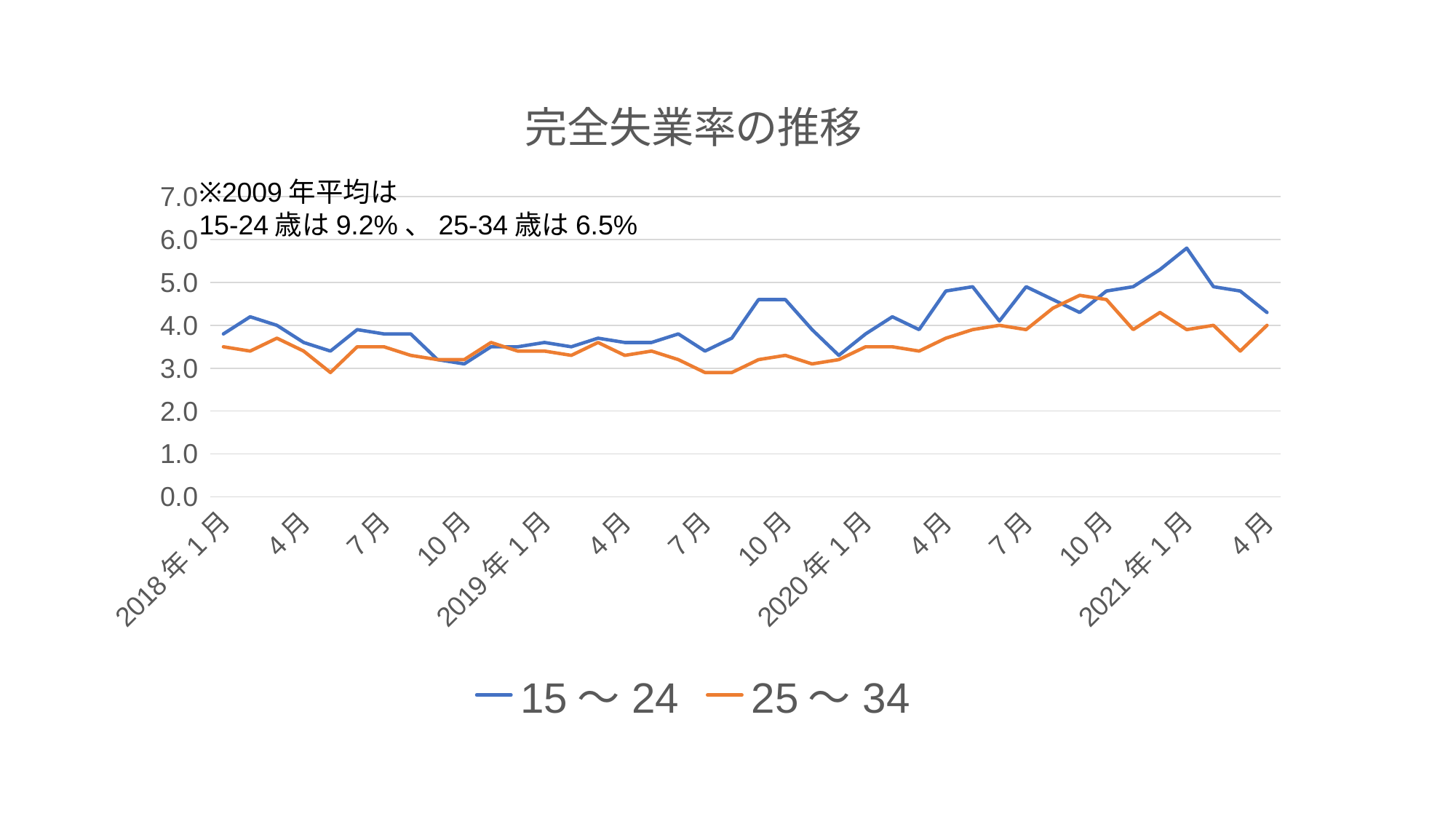

### Chart: 完全失業率の推移

| Category | 15～24 | 25～34 |
|---|---|---|
| 2018年1月 | 3.8 | 3.5 |
| 2月 | 4.2 | 3.4 |
| 3月 | 4.0 | 3.7 |
| 4月 | 3.6 | 3.4 |
| 5月 | 3.4 | 2.9 |
| 6月 | 3.9 | 3.5 |
| 7月 | 3.8 | 3.5 |
| 8月 | 3.8 | 3.3 |
| 9月 | 3.2 | 3.2 |
| 10月 | 3.1 | 3.2 |
| 11月 | 3.5 | 3.6 |
| 12月 | 3.5 | 3.4 |
| 2019年1月 | 3.6 | 3.4 |
| 2月 | 3.5 | 3.3 |
| 3月 | 3.7 | 3.6 |
| 4月 | 3.6 | 3.3 |
| 5月 | 3.6 | 3.4 |
| 6月 | 3.8 | 3.2 |
| 7月 | 3.4 | 2.9 |
| 8月 | 3.7 | 2.9 |
| 9月 | 4.6 | 3.2 |
| 10月 | 4.6 | 3.3 |
| 11月 | 3.9 | 3.1 |
| 12月 | 3.3 | 3.2 |
| 2020年1月 | 3.8 | 3.5 |
| 2月 | 4.2 | 3.5 |
| 3月 | 3.9 | 3.4 |
| 4月 | 4.8 | 3.7 |
| 5月 | 4.9 | 3.9 |
| 6月 | 4.1 | 4.0 |
| 7月 | 4.9 | 3.9 |
| 8月 | 4.6 | 4.4 |
| 9月 | 4.3 | 4.7 |
| 10月 | 4.8 | 4.6 |
| 11月 | 4.9 | 3.9 |
| 12月 | 5.3 | 4.3 |
| 2021年1月 | 5.8 | 3.9 |
| 2月 | 4.9 | 4.0 |
| 3月 | 4.8 | 3.4 |
| 4月 | 4.3 | 4.0 |
※2009年平均は
15-24歳は9.2%、25-34歳は6.5%